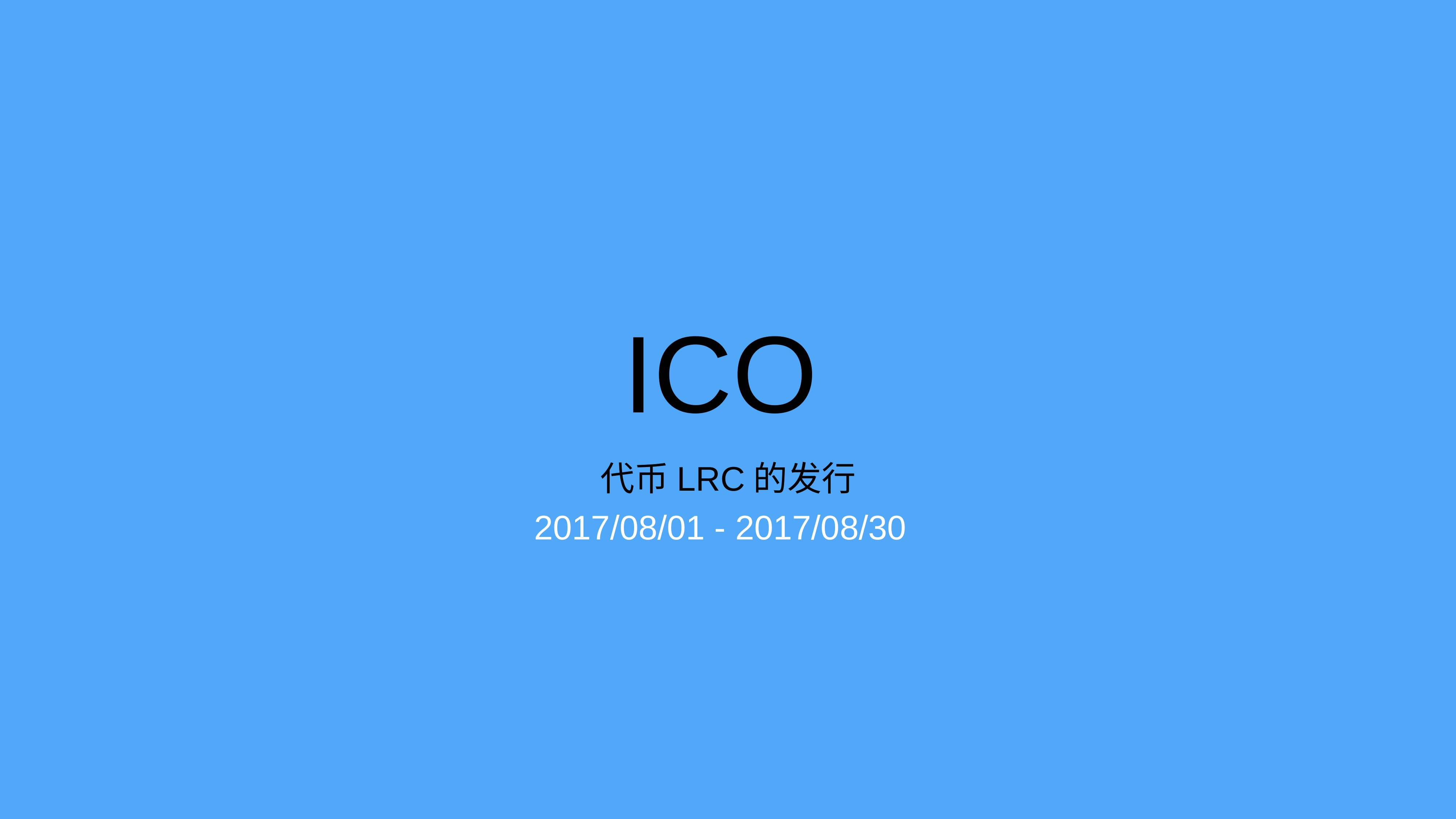

ICO
$5B
24-Hour Trade Volume
on Global Exchanges
代币LRC的发行
2017/08/01 - 2017/08/30